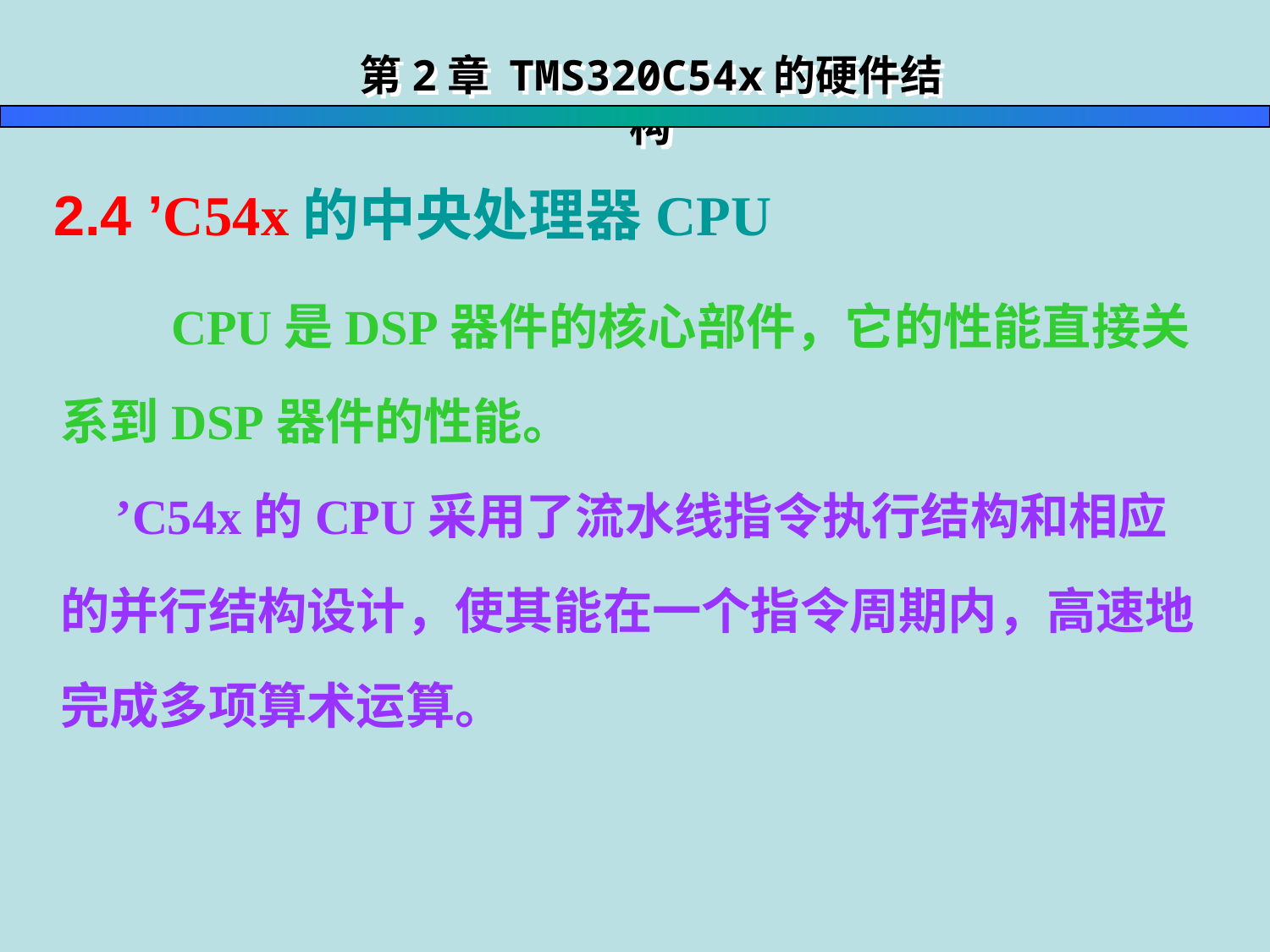

第2章 TMS320C54x的硬件结构

 2.4 ’C54x的中央处理器CPU
         CPU是DSP器件的核心部件，它的性能直接关系到DSP器件的性能。
    ’C54x的CPU采用了流水线指令执行结构和相应的并行结构设计，使其能在一个指令周期内，高速地完成多项算术运算。
41